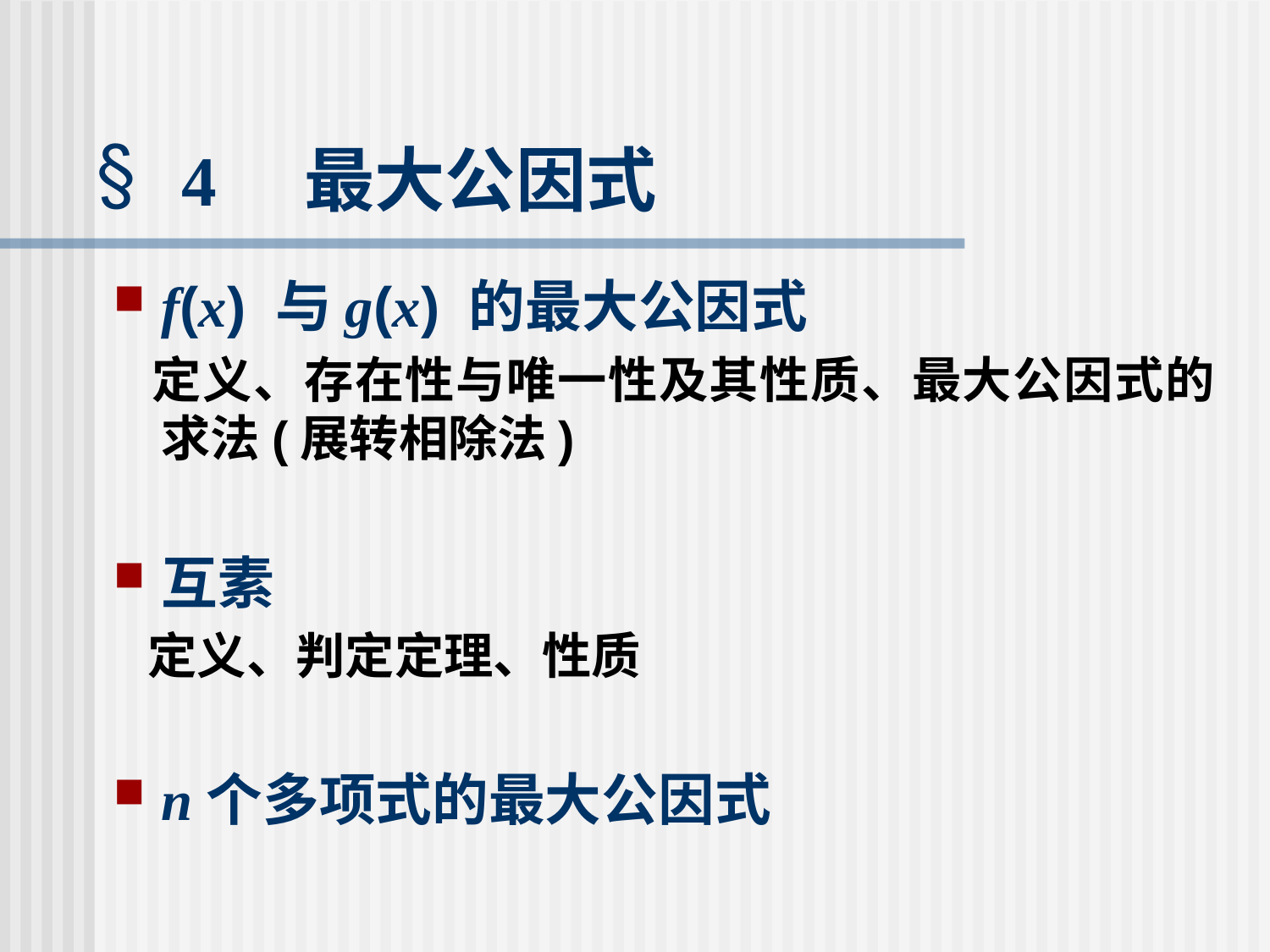

# 4    最大公因式
f(x) 与g(x) 的最大公因式
  定义、存在性与唯一性及其性质、最大公因式的求法(展转相除法)

互素
  定义、判定定理、性质

n个多项式的最大公因式